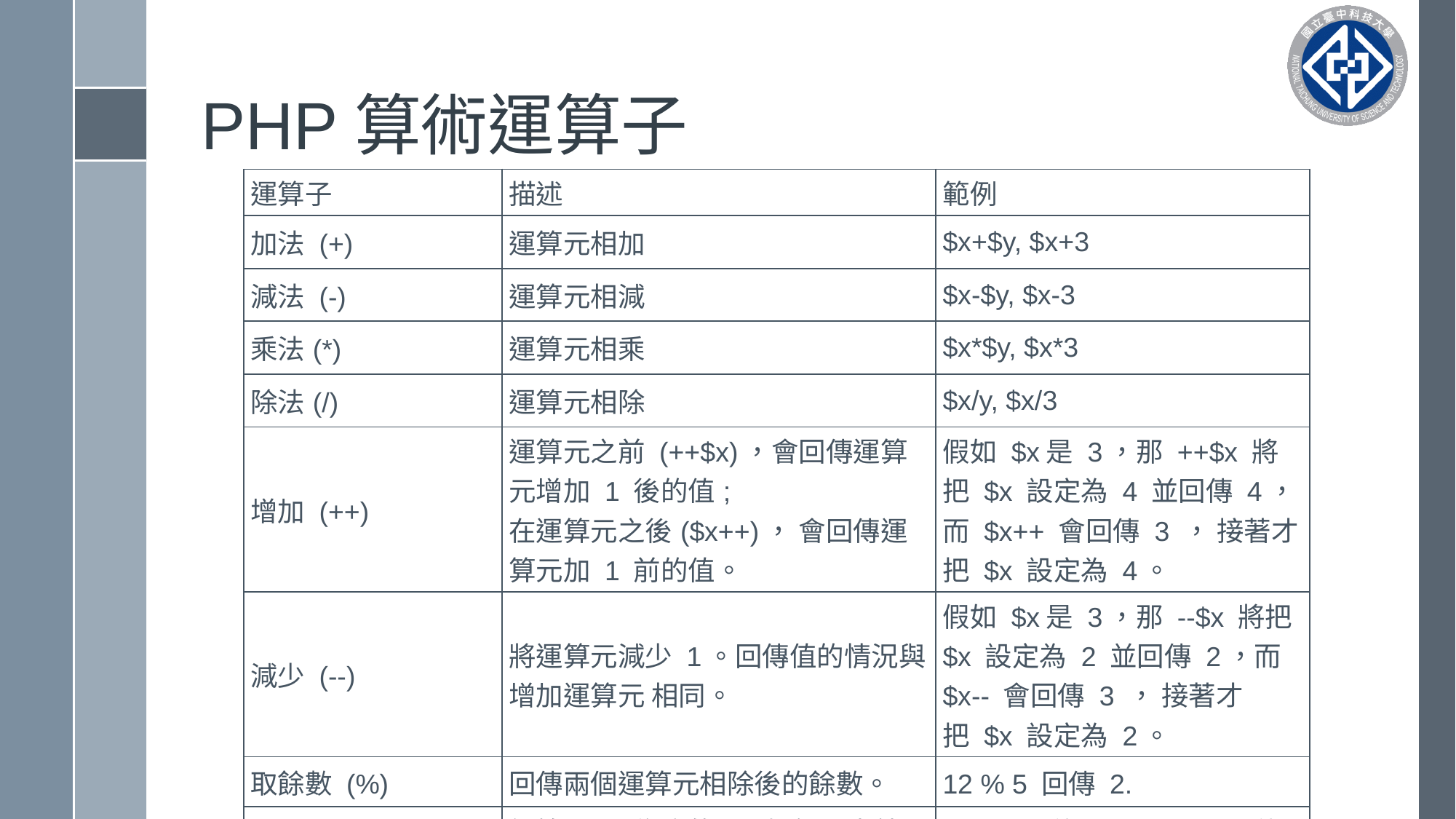

# PHP算術運算子
| 運算子 | 描述 | 範例 |
| --- | --- | --- |
| 加法 (+) | 運算元相加 | $x+$y, $x+3 |
| 減法 (-) | 運算元相減 | $x-$y, $x-3 |
| 乘法(\*) | 運算元相乘 | $x\*$y, $x\*3 |
| 除法(/) | 運算元相除 | $x/y, $x/3 |
| 增加 (++) | 運算元之前 (++$x)，會回傳運算元增加 1 後的值; 在運算元之後($x++)， 會回傳運算元加 1 前的值。 | 假如 $x是 3，那 ++$x 將把 $x 設定為 4 並回傳 4，而 $x++ 會回傳 3 ， 接著才把 $x 設定為 4。 |
| 減少 (--) | 將運算元減少 1。回傳值的情況與 增加運算元 相同。 | 假如 $x是 3，那 --$x 將把 $x 設定為 2 並回傳 2，而 $x-- 會回傳 3 ， 接著才把 $x 設定為 2。 |
| 取餘數 (%) | 回傳兩個運算元相除後的餘數。 | 12 % 5 回傳 2. |
| 指數運算子 (\*\*) | 計算以 a 為底的 b 次方， 也就是, a^b | 2 \*\* 3 回傳 8. 10 \*\* -1 回傳 0.1. |